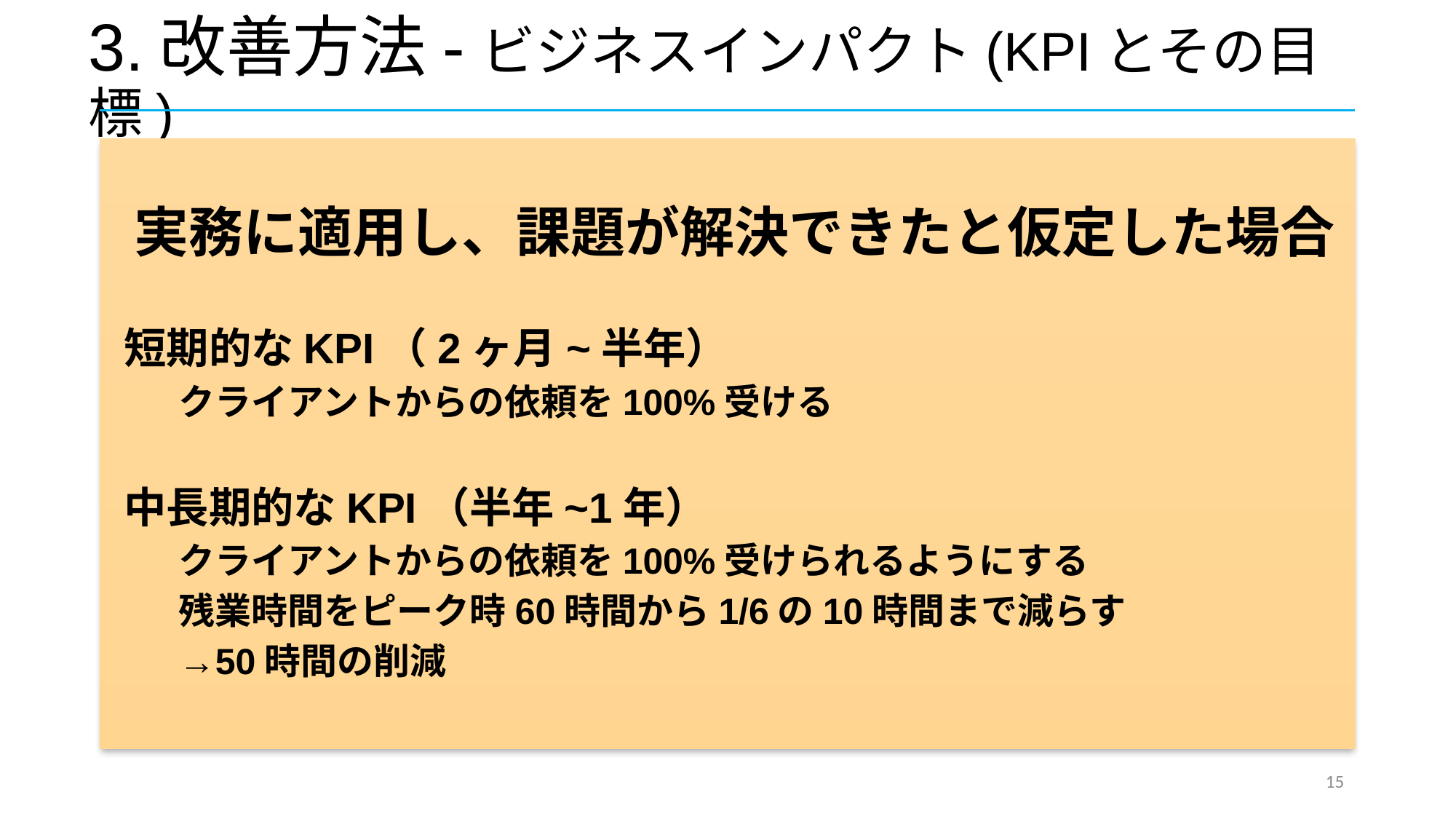

# 3.改善方法-ビジネスインパクト(KPIとその目標)

実務に適用し、課題が解決できたと仮定した場合

短期的なKPI（2ヶ月~半年）
クライアントからの依頼を100%受ける

中長期的なKPI（半年~1年）
クライアントからの依頼を100%受けられるようにする
残業時間をピーク時60時間から1/6の10時間まで減らす
→50時間の削減

15